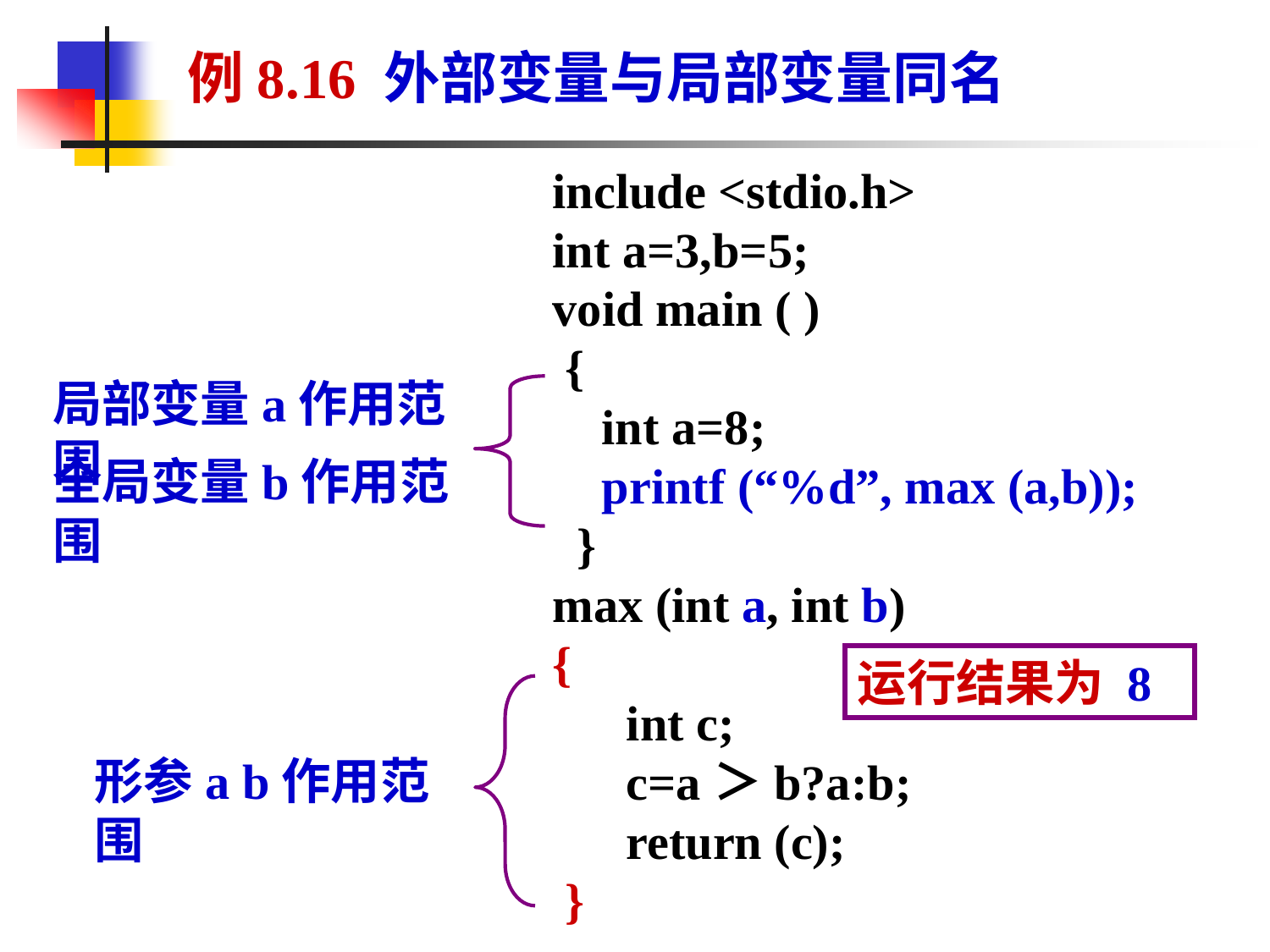

例8.16 外部变量与局部变量同名
include <stdio.h>
int a=3,b=5;
void main ( )
 {
    int a=8;
    printf (“%d”, max (a,b));
  }
max (int a, int b)
{
      int c;
      c=a＞b?a:b;
      return (c);
 }
局部变量a作用范围

全局变量b作用范围
运行结果为 8

形参a b作用范围